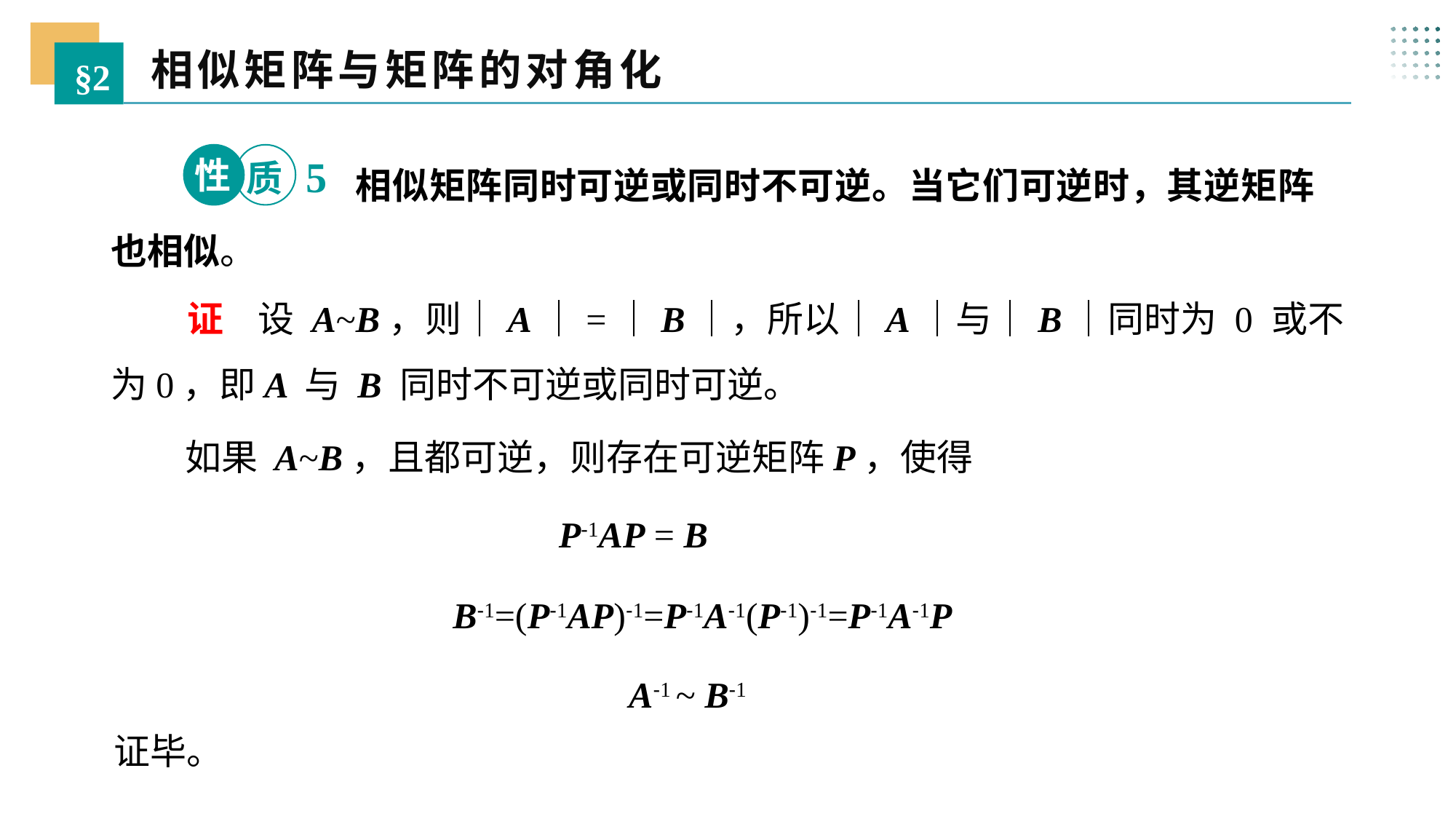

相似矩阵与矩阵的对角化
§2
                           相似矩阵同时可逆或同时不可逆。当它们可逆时，其逆矩阵也相似。

性

5
质
        证    设 A~B，则｜A｜=｜B｜，所以｜A｜与｜B｜同时为 0 或不为0，即A 与 B 同时不可逆或同时可逆。
        如果 A~B，且都可逆，则存在可逆矩阵P，使得
P-1AP = B
B-1=(P-1AP)-1=P-1A-1(P-1)-1=P-1A-1P
A-1 ~ B-1
证毕。